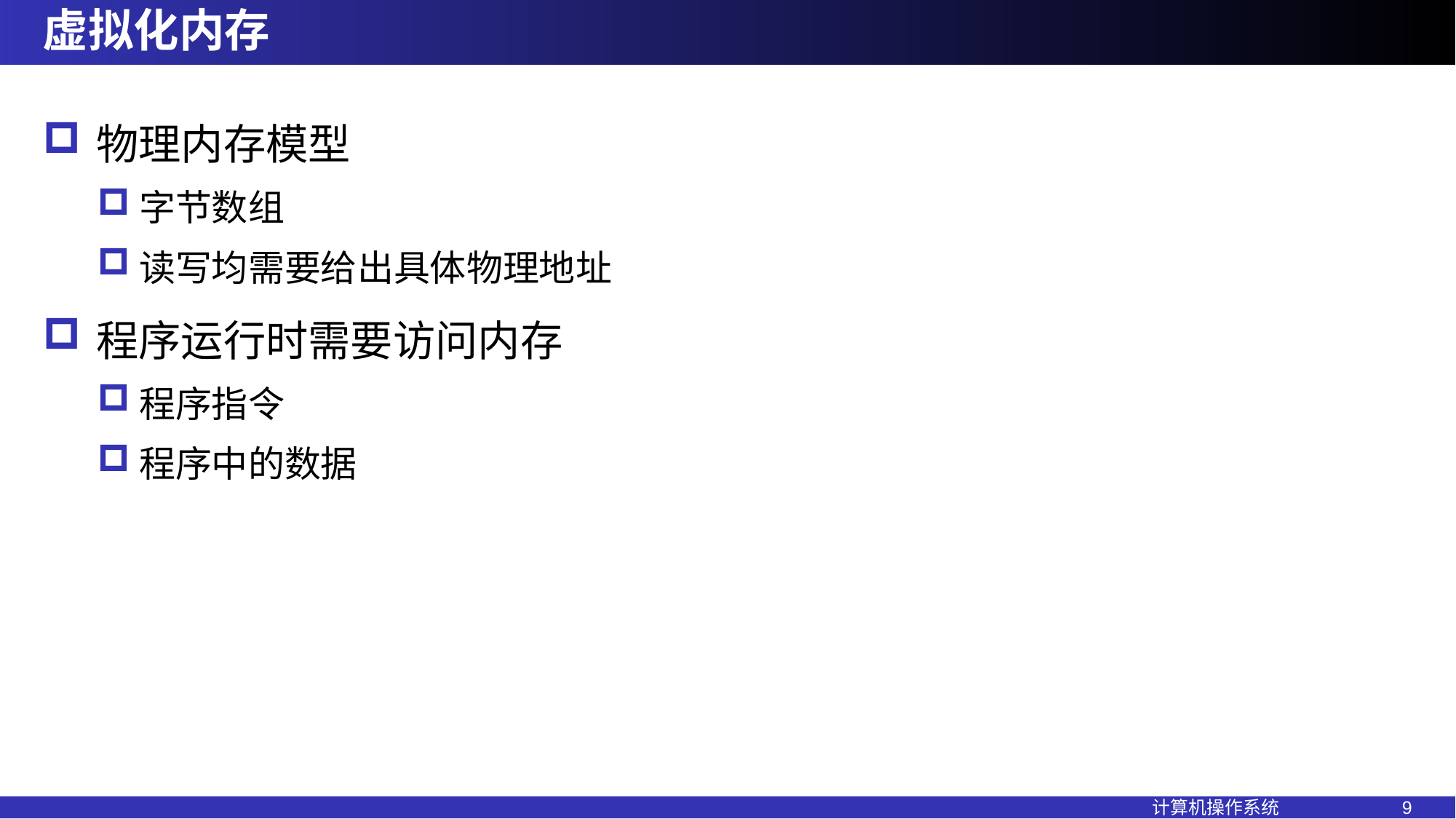

# 虚拟化内存
物理内存模型
字节数组
读写均需要给出具体物理地址
程序运行时需要访问内存
程序指令
程序中的数据
计算机操作系统                     9